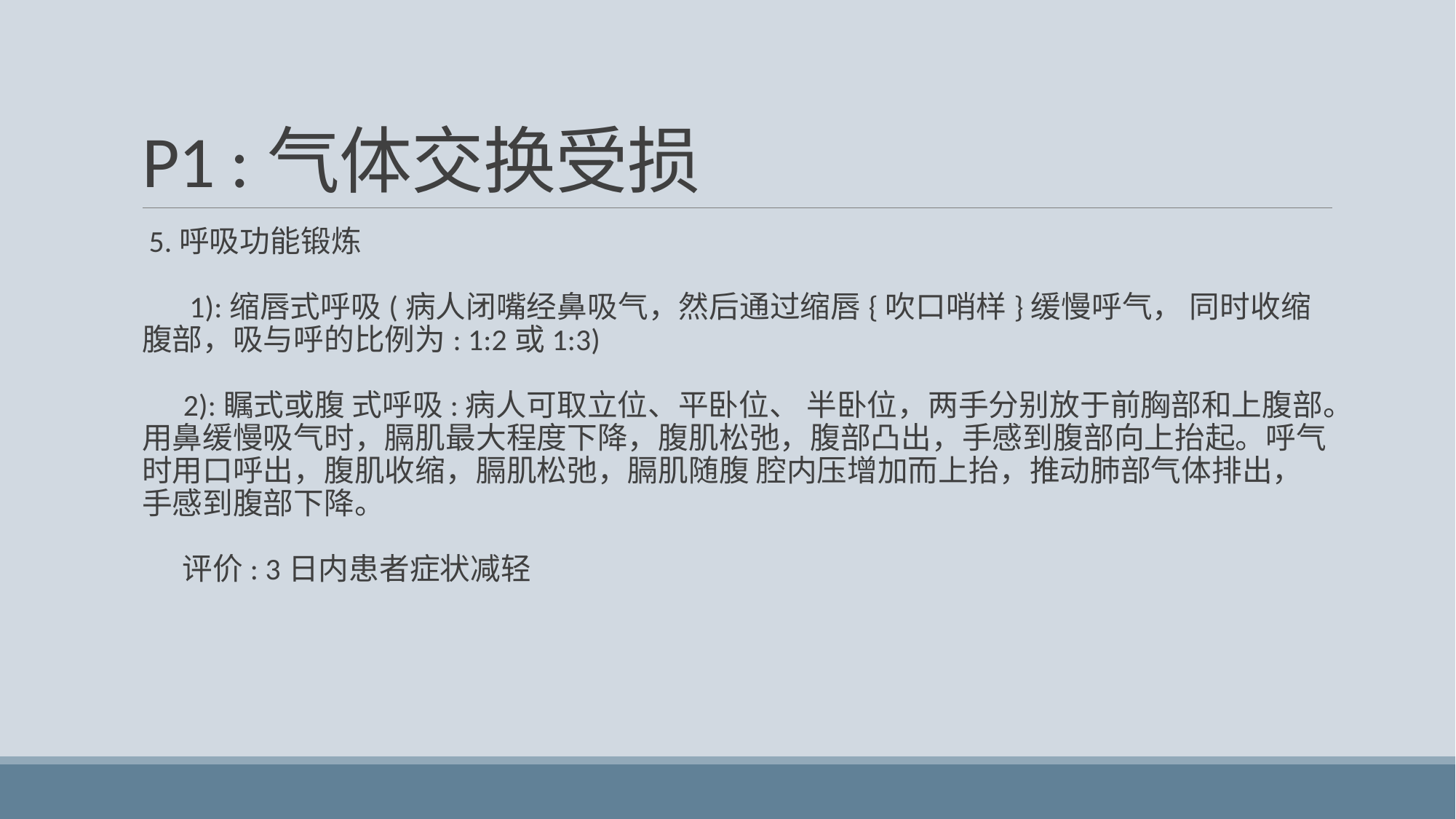

# P1 :气体交换受损
 5.呼吸功能锻炼
      1):缩唇式呼吸(病人闭嘴经鼻吸气，然后通过缩唇{吹口哨样}缓慢呼气， 同时收缩腹部，吸与呼的比例为: 1:2或1:3)
      2):瞩式或腹 式呼吸:病人可取立位、平卧位、 半卧位，两手分别放于前胸部和上腹部。用鼻缓慢吸气时，膈肌最大程度下降，腹肌松弛，腹部凸出，手感到腹部向上抬起。呼气时用口呼出，腹肌收缩，膈肌松弛，膈肌随腹 腔内压增加而上抬，推动肺部气体排出， 手感到腹部下降。
      评价: 3日内患者症状减轻